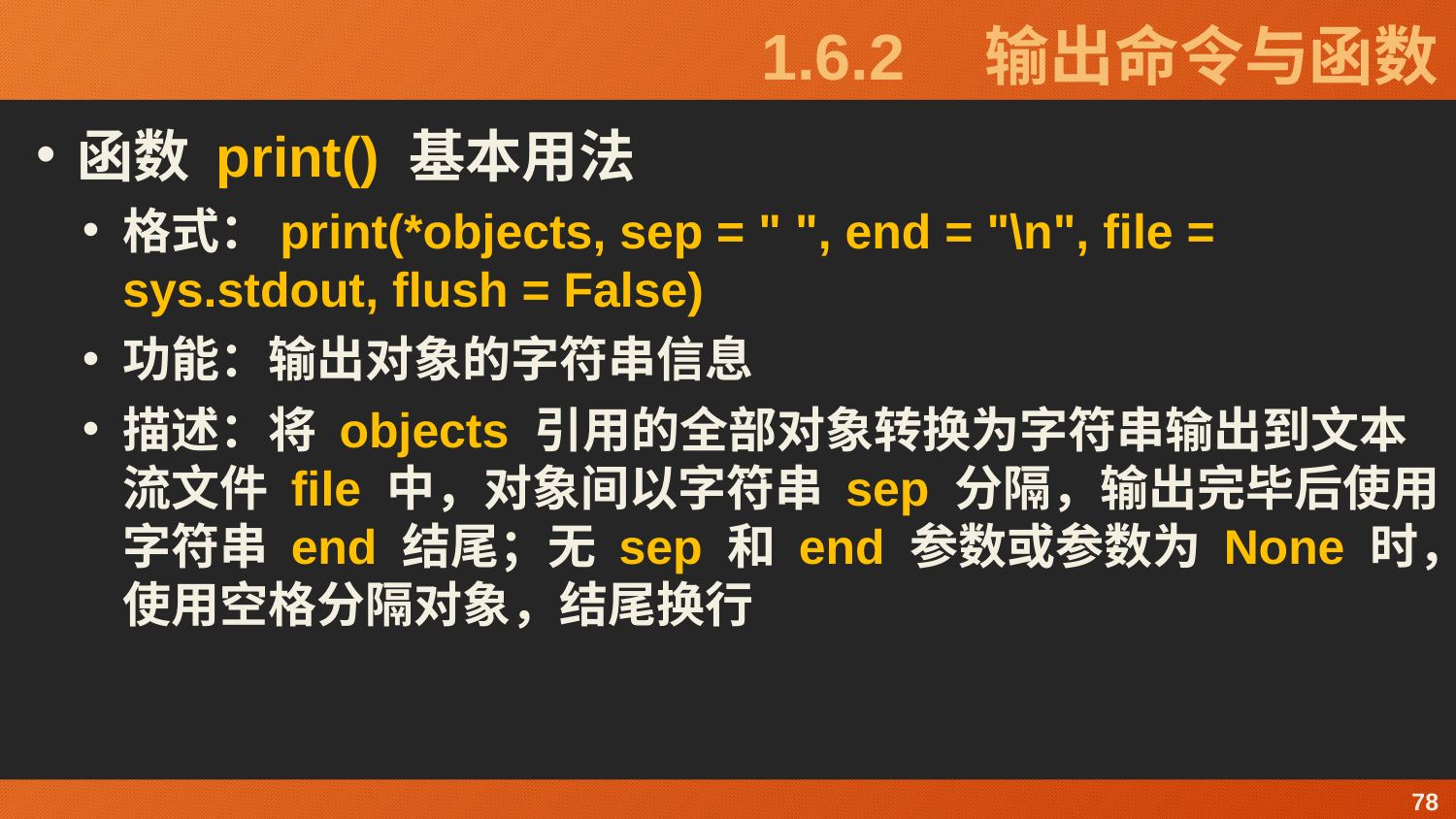

# 1.6.2　输出命令与函数
函数 print() 基本用法
格式：print(*objects, sep = " ", end = "\n", file = sys.stdout, flush = False)
功能：输出对象的字符串信息
描述：将 objects 引用的全部对象转换为字符串输出到文本流文件 file 中，对象间以字符串 sep 分隔，输出完毕后使用字符串 end 结尾；无 sep 和 end 参数或参数为 None 时，使用空格分隔对象，结尾换行
78